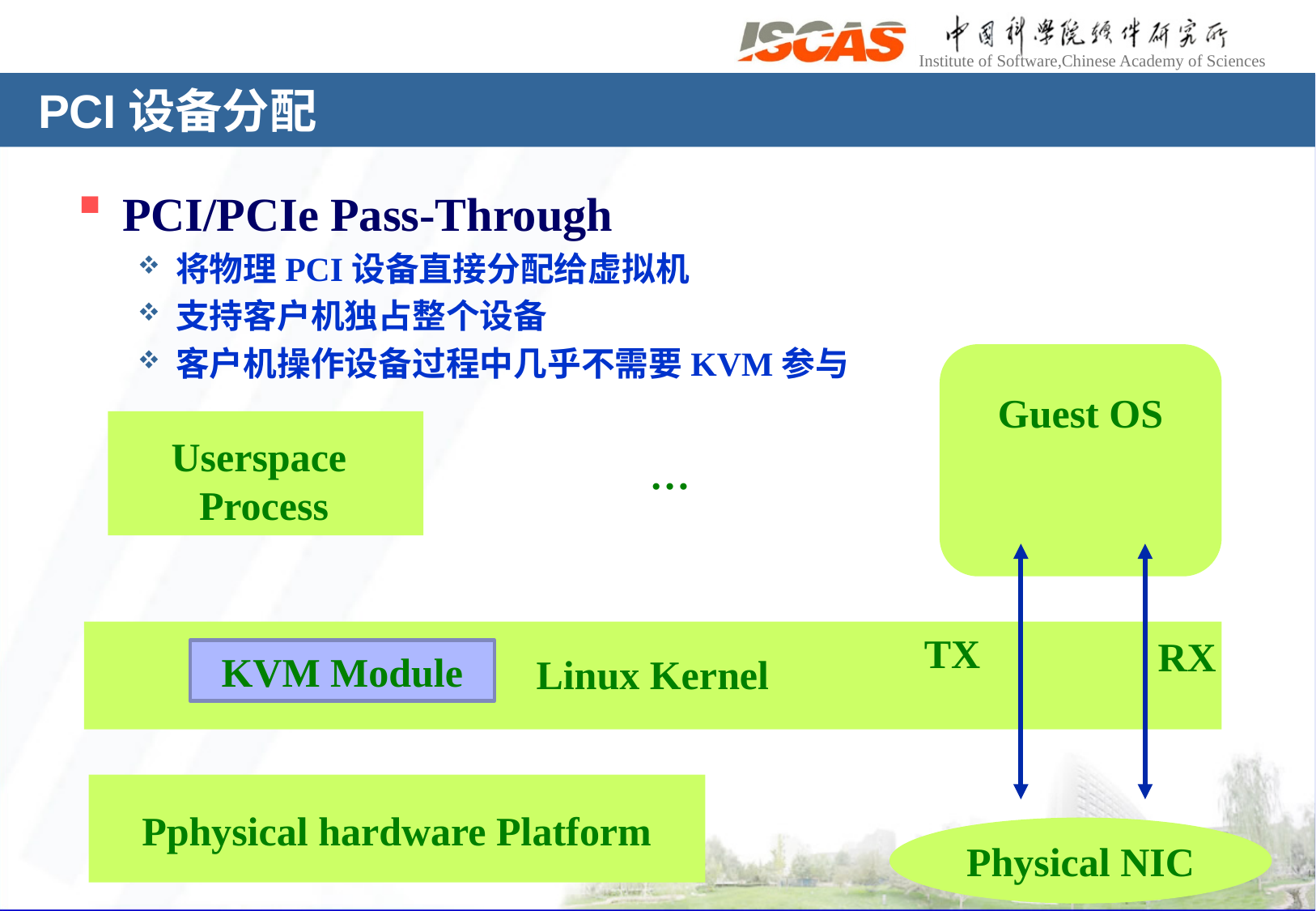

# PCI设备分配
PCI/PCIe Pass-Through
将物理PCI设备直接分配给虚拟机
支持客户机独占整个设备
客户机操作设备过程中几乎不需要KVM参与

Guest OS

Userspace
Process
…

TX
RX
KVM Module
Linux Kernel

Pphysical hardware Platform
Physical NIC